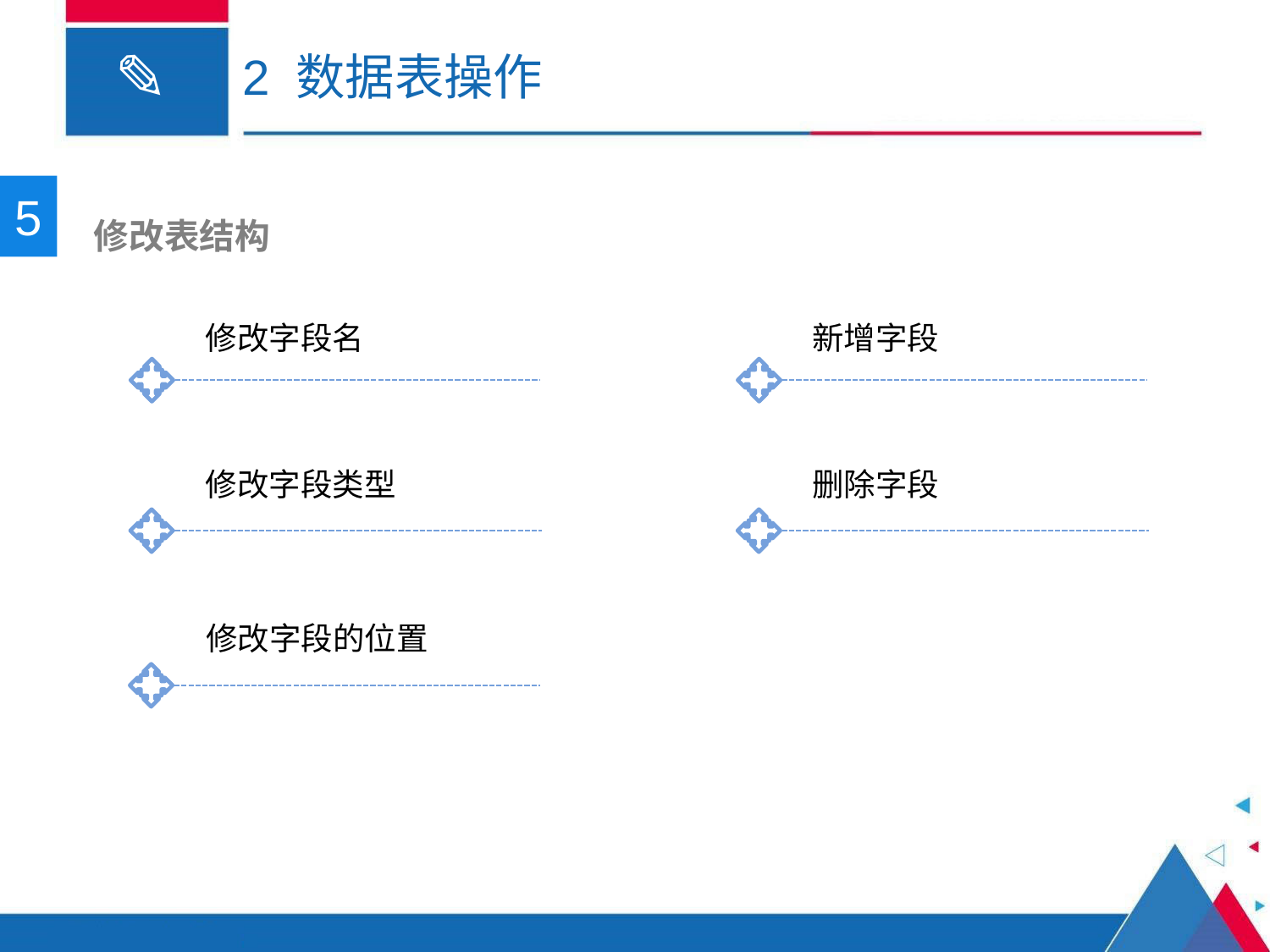

# 2 数据表操作

5
  修改表结构
修改字段名
新增字段

修改字段类型
删除字段

修改字段的位置